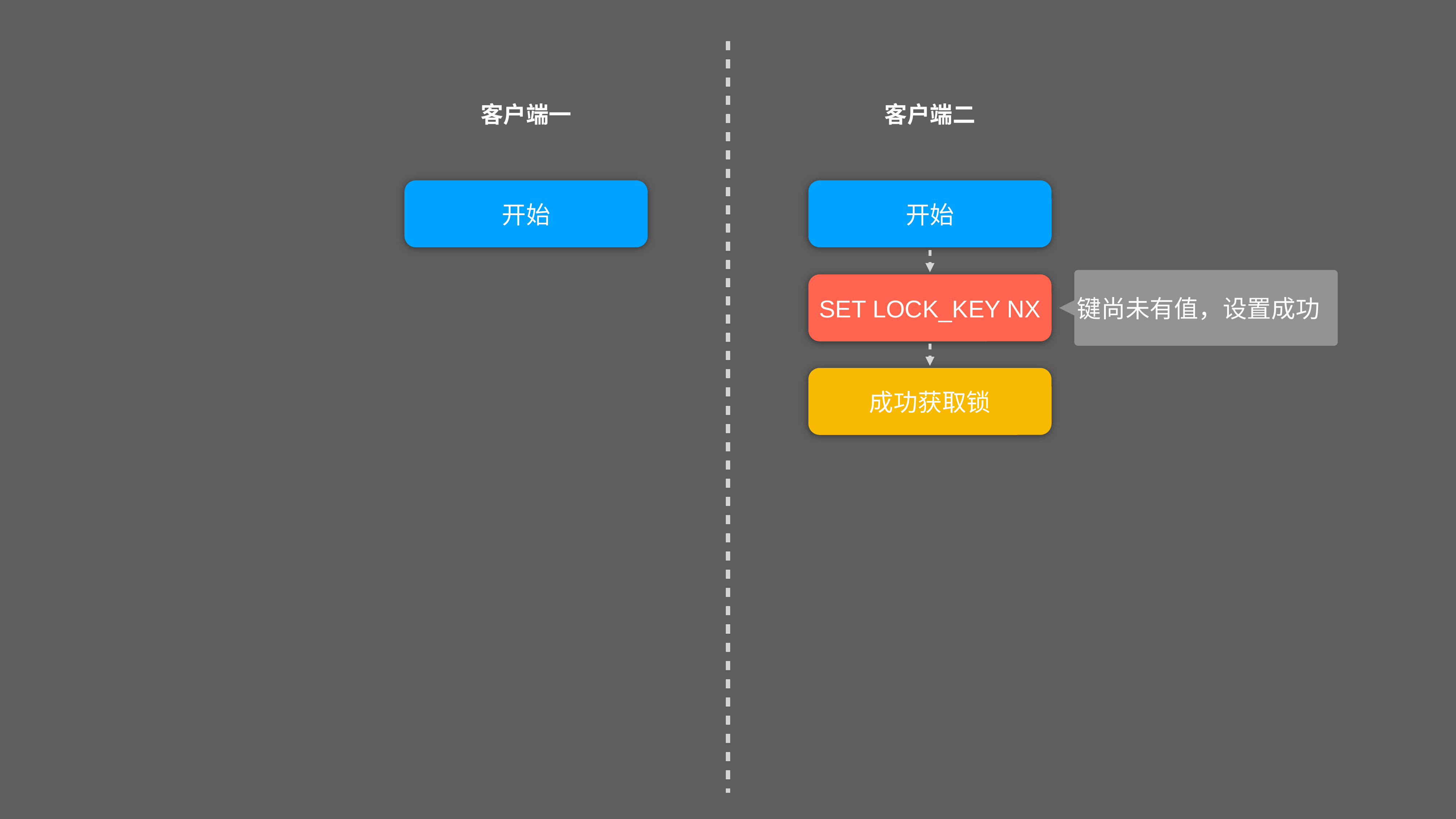

客户端一
客户端二
开始
开始

键尚未有值，设置成功
SET LOCK_KEY NX

成功获取锁